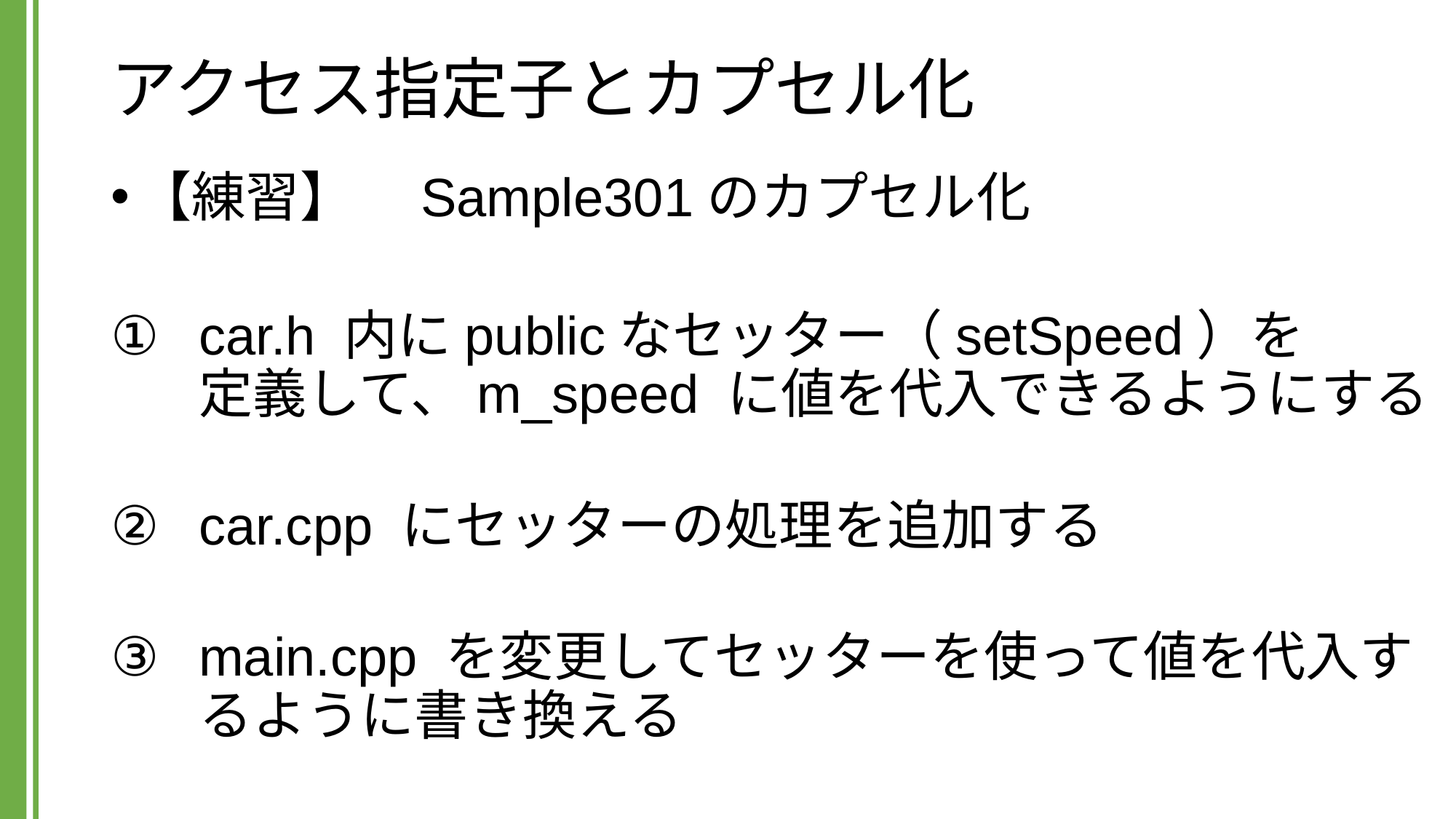

# アクセス指定子とカプセル化
【練習】　Sample301のカプセル化
car.h 内にpublicなセッター（setSpeed）を
定義して、m_speed に値を代入できるようにする
car.cpp にセッターの処理を追加する
main.cpp を変更してセッターを使って値を代入するように書き換える